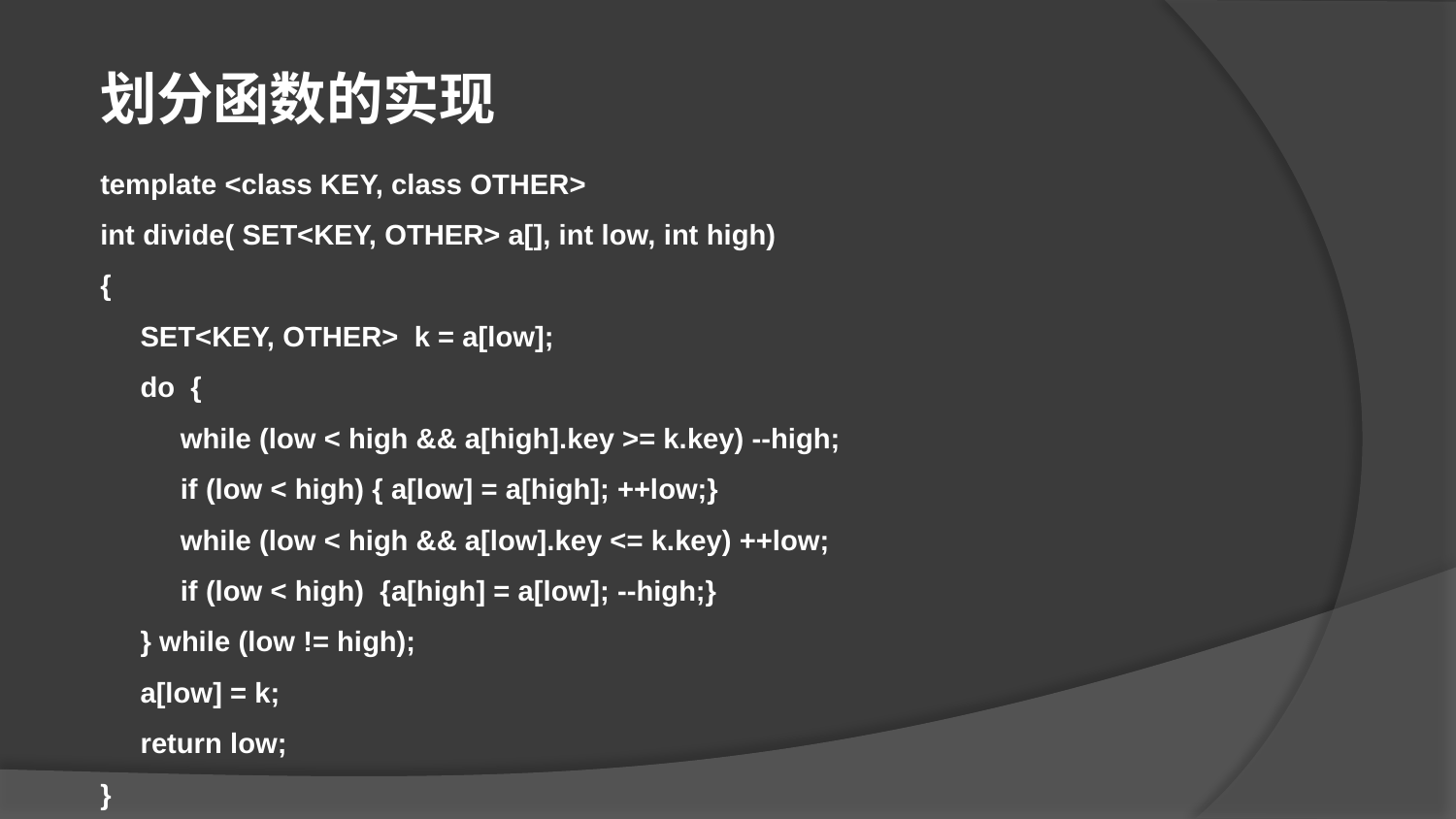

划分函数的实现
template <class KEY, class OTHER>
int divide( SET<KEY, OTHER> a[], int low, int high)
{
     SET<KEY, OTHER>  k = a[low];
     do  {
          while (low < high && a[high].key >= k.key) --high;
          if (low < high) { a[low] = a[high]; ++low;}
          while (low < high && a[low].key <= k.key) ++low;
          if (low < high)  {a[high] = a[low]; --high;}
     } while (low != high);
     a[low] = k;
     return low;
}